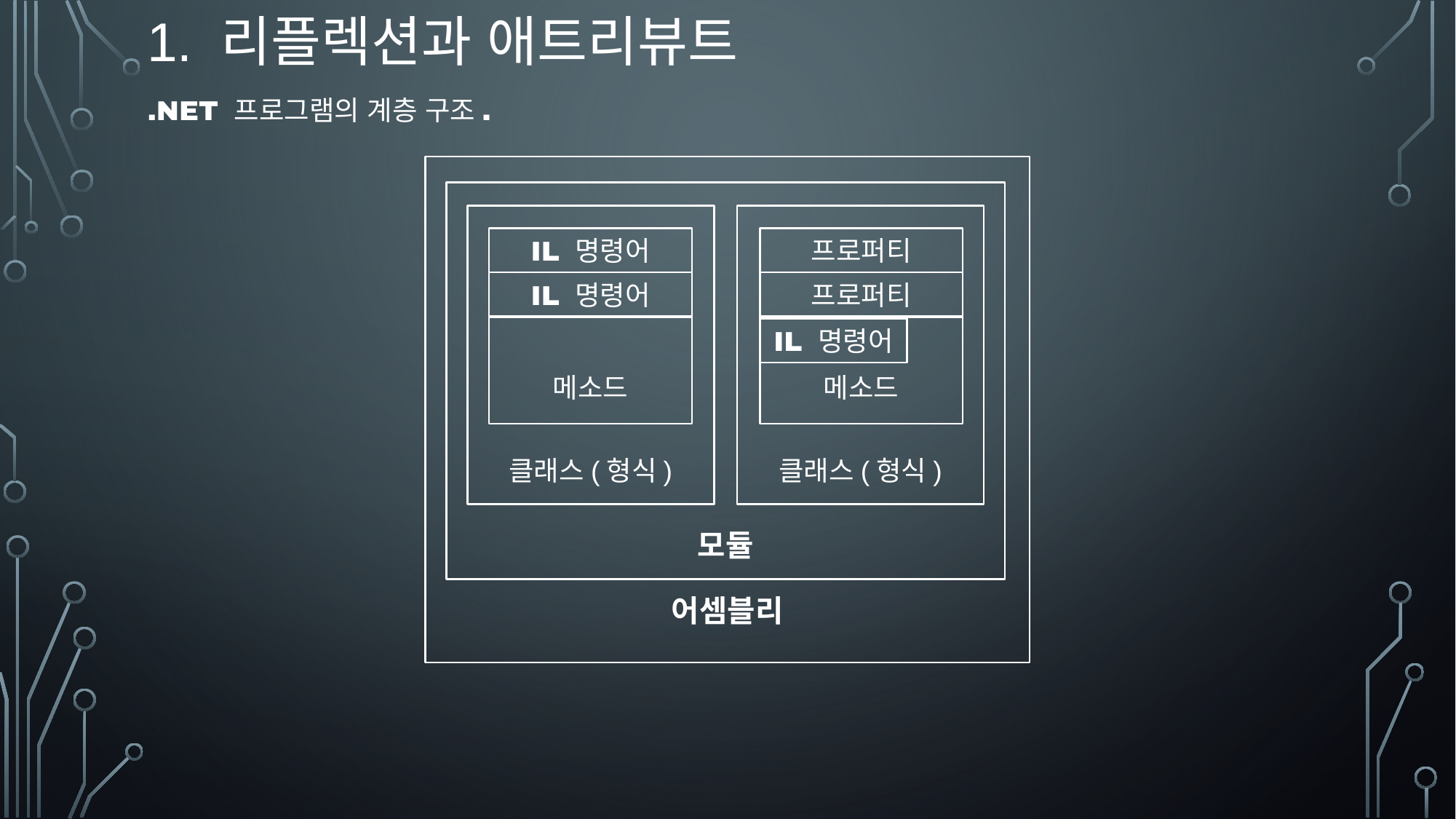

# 1. 리플렉션과 애트리뷰트
.NET 프로그램의 계층 구조.

어셈블리

모듈

클래스(형식)

클래스(형식)
프로퍼티
프로퍼티

메소드
IL 명령어
IL 명령어
IL 명령어

메소드